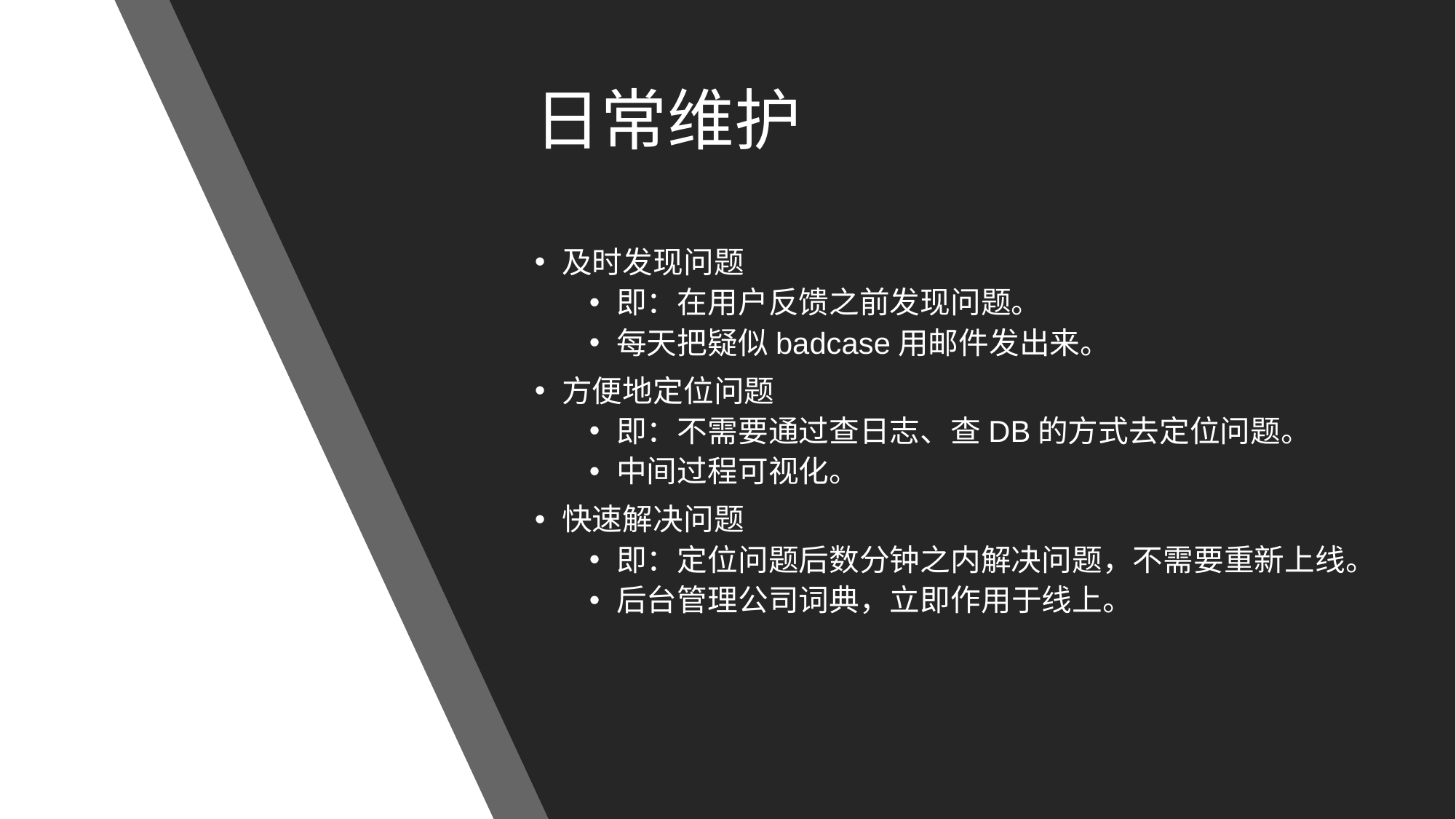

# 日常维护
及时发现问题
即：在用户反馈之前发现问题。
每天把疑似badcase用邮件发出来。
方便地定位问题
即：不需要通过查日志、查DB的方式去定位问题。
中间过程可视化。
快速解决问题
即：定位问题后数分钟之内解决问题，不需要重新上线。
后台管理公司词典，立即作用于线上。